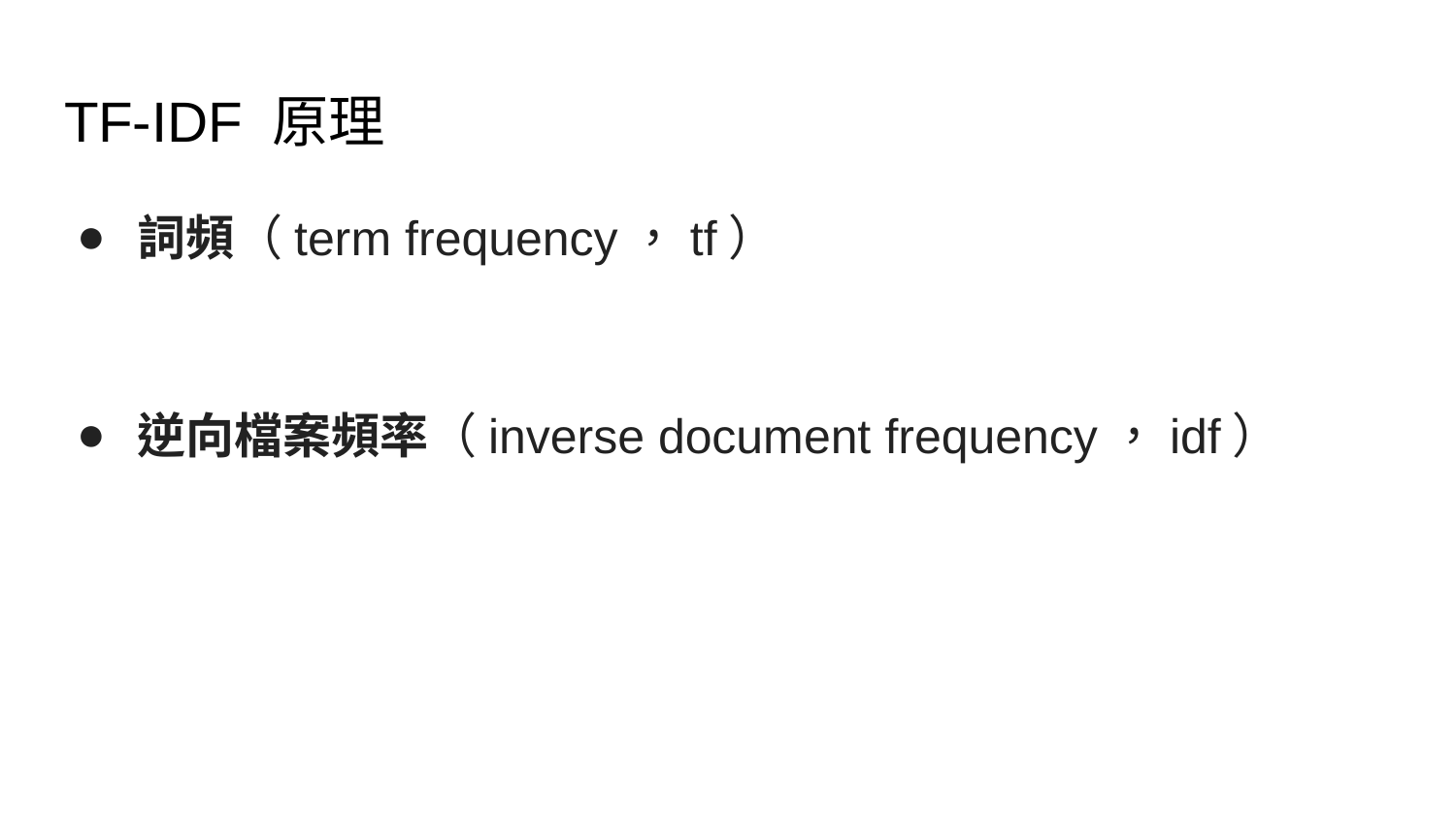

# TF-IDF 原理
詞頻（term frequency，tf）

逆向檔案頻率（inverse document frequency，idf）